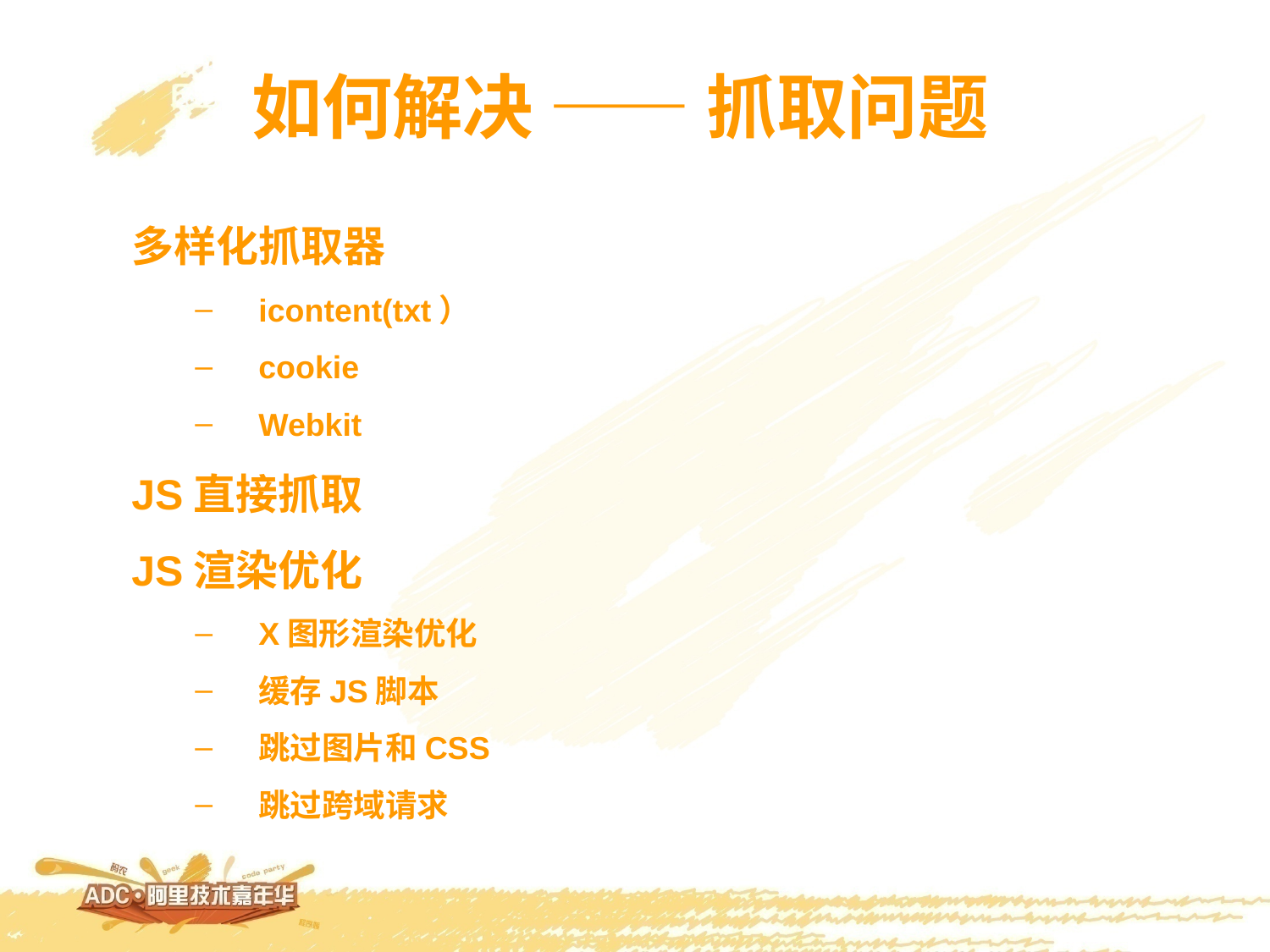

如何解决 —— 抓取问题
多样化抓取器
icontent(txt）
cookie
Webkit
JS直接抓取
JS渲染优化
X图形渲染优化
缓存JS脚本
跳过图片和CSS
跳过跨域请求